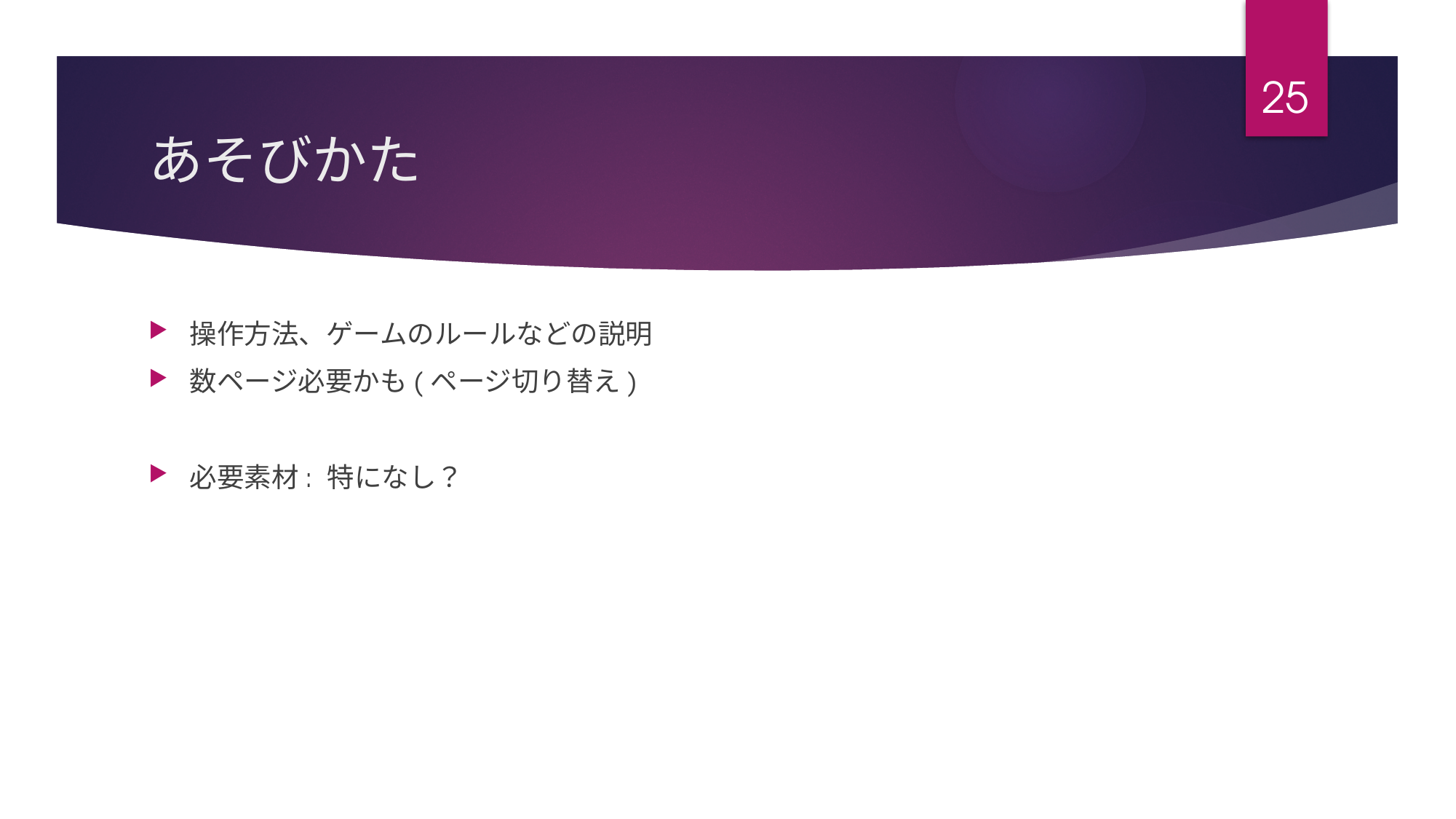

25
# あそびかた
操作方法、ゲームのルールなどの説明
数ページ必要かも(ページ切り替え)

必要素材: 特になし？